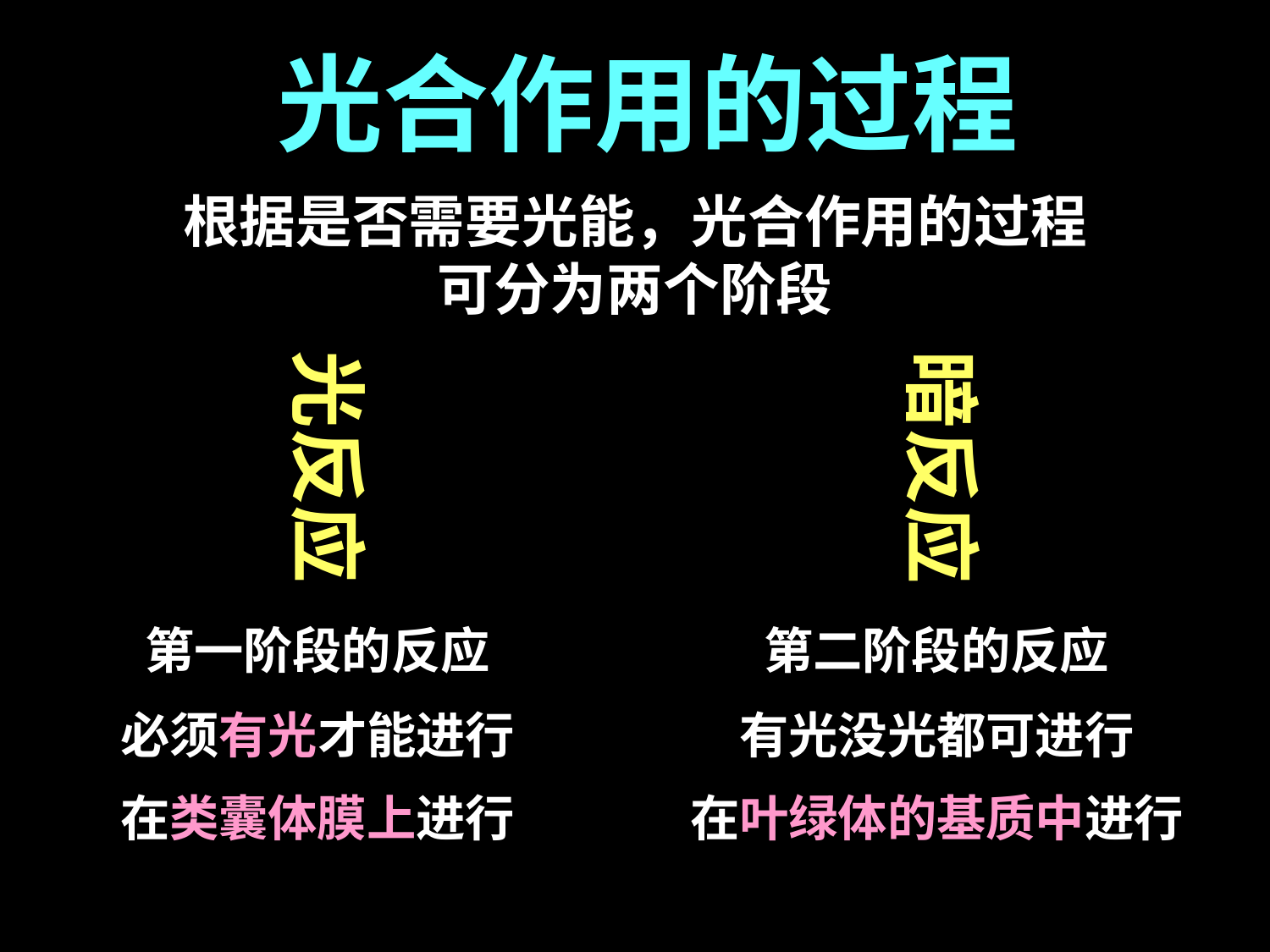

光合作用的过程
根据是否需要光能，光合作用的过程可分为两个阶段
光反应
暗反应
第一阶段的反应
必须有光才能进行
在类囊体膜上进行
第二阶段的反应
有光没光都可进行
在叶绿体的基质中进行